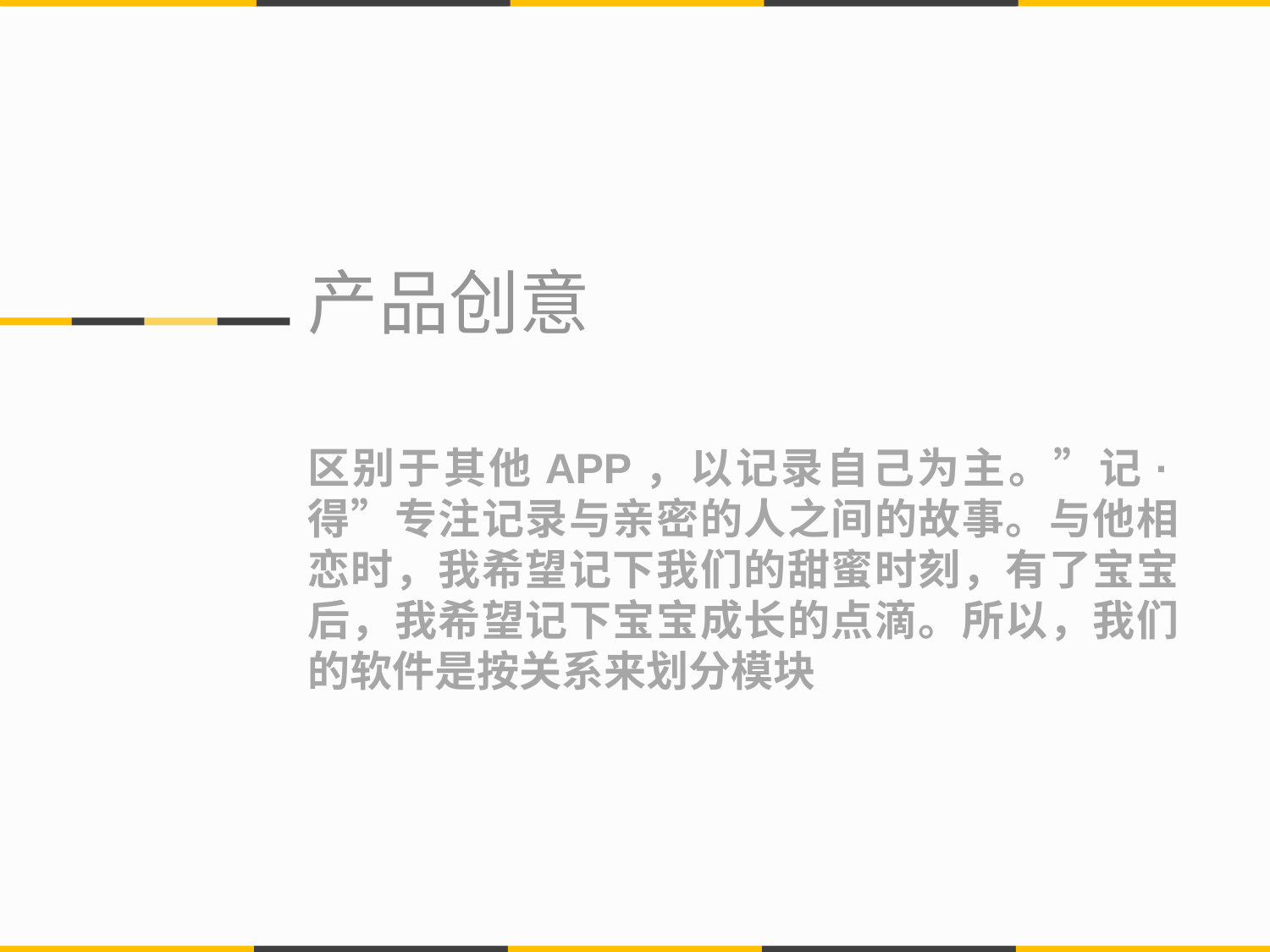

# 产品创意

区别于其他APP，以记录自己为主。”记·得”专注记录与亲密的人之间的故事。与他相恋时，我希望记下我们的甜蜜时刻，有了宝宝后，我希望记下宝宝成长的点滴。所以，我们的软件是按关系来划分模块